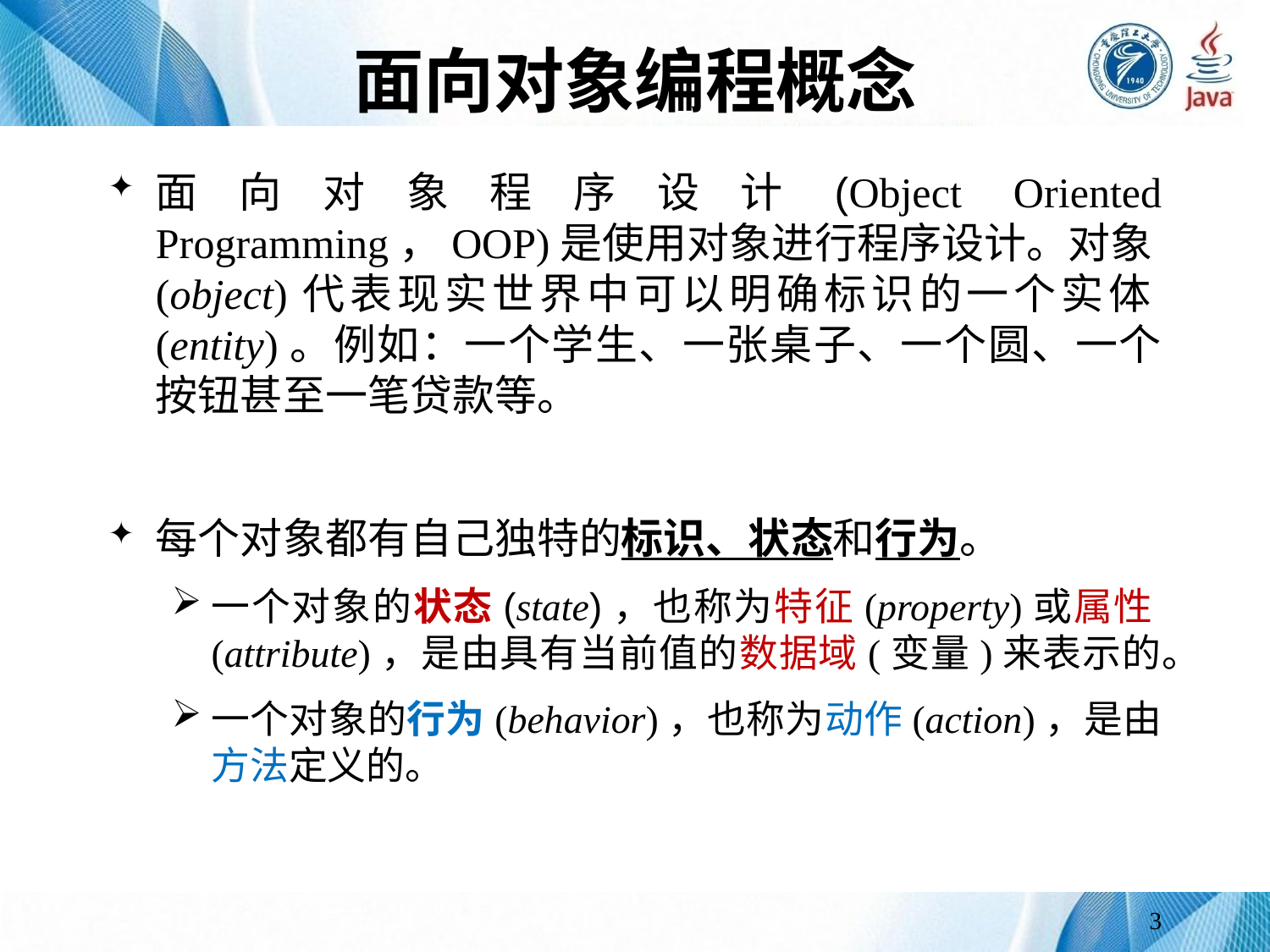

# 面向对象编程概念
面向对象程序设计(Object Oriented Programming，OOP)是使用对象进行程序设计。对象(object)代表现实世界中可以明确标识的一个实体(entity)。例如：一个学生、一张桌子、一个圆、一个按钮甚至一笔贷款等。

每个对象都有自己独特的标识、状态和行为。
一个对象的状态(state)，也称为特征(property)或属性(attribute)，是由具有当前值的数据域(变量)来表示的。
一个对象的行为(behavior)，也称为动作(action)，是由方法定义的。
3